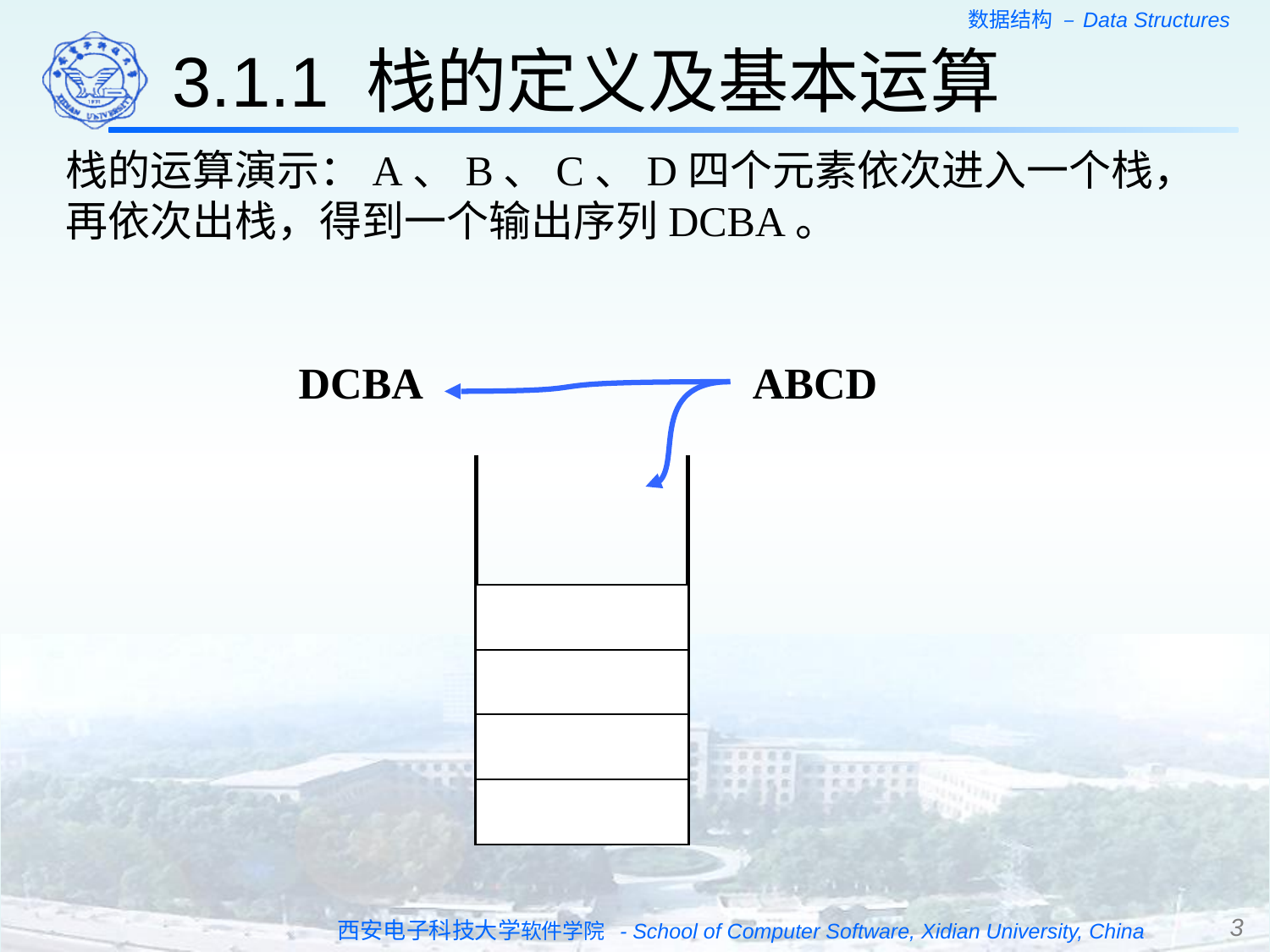

3.1.1 栈的定义及基本运算
栈的运算演示：A、B、C、D四个元素依次进入一个栈，再依次出栈，得到一个输出序列DCBA。

DCBA
ABCD
|  |
| --- |
|  |
|  |
|  |
|  |
|  |
|  |
| --- |
|  |
|  |
|  |
| D |
| --- |
| C |
| B |
| A |
3